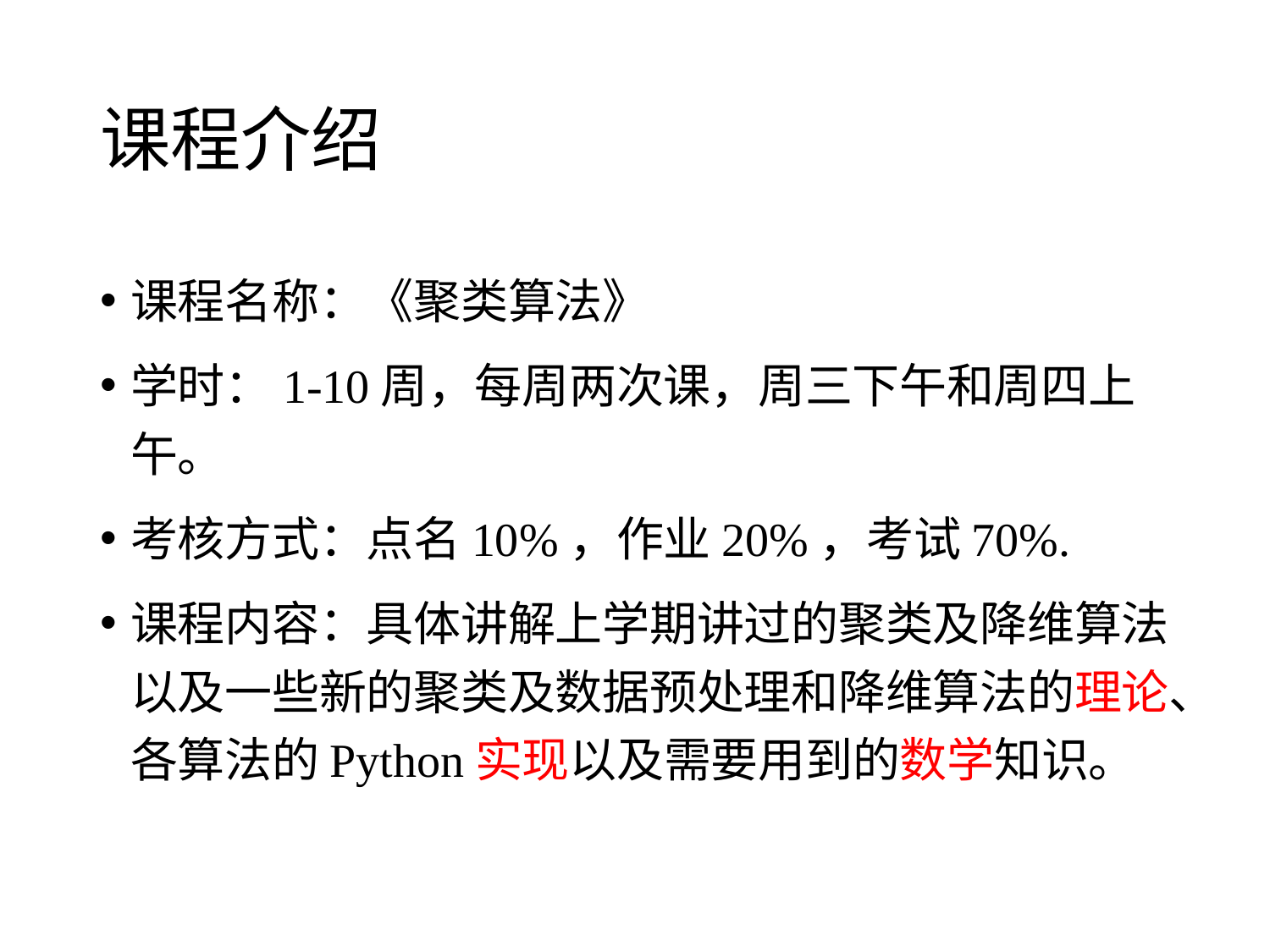

# 课程介绍
课程名称：《聚类算法》
学时：1-10周，每周两次课，周三下午和周四上午。
考核方式：点名10%，作业20%，考试70%.
课程内容：具体讲解上学期讲过的聚类及降维算法以及一些新的聚类及数据预处理和降维算法的理论、各算法的Python实现以及需要用到的数学知识。